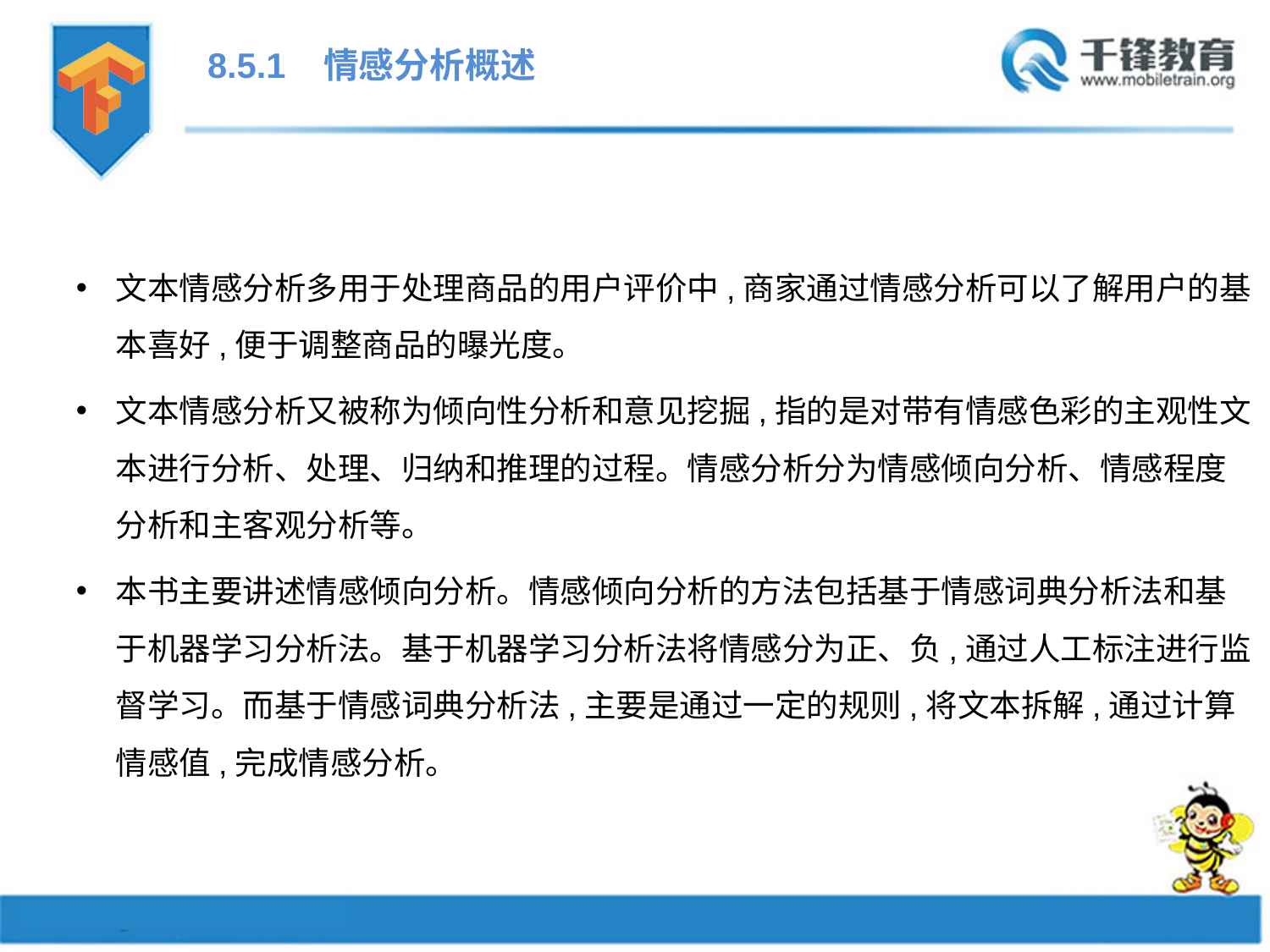

8.5.1   情感分析概述
文本情感分析多用于处理商品的用户评价中,商家通过情感分析可以了解用户的基本喜好,便于调整商品的曝光度。
文本情感分析又被称为倾向性分析和意见挖掘,指的是对带有情感色彩的主观性文本进行分析、处理、归纳和推理的过程。情感分析分为情感倾向分析、情感程度分析和主客观分析等。
本书主要讲述情感倾向分析。情感倾向分析的方法包括基于情感词典分析法和基于机器学习分析法。基于机器学习分析法将情感分为正、负,通过人工标注进行监督学习。而基于情感词典分析法,主要是通过一定的规则,将文本拆解,通过计算情感值,完成情感分析。